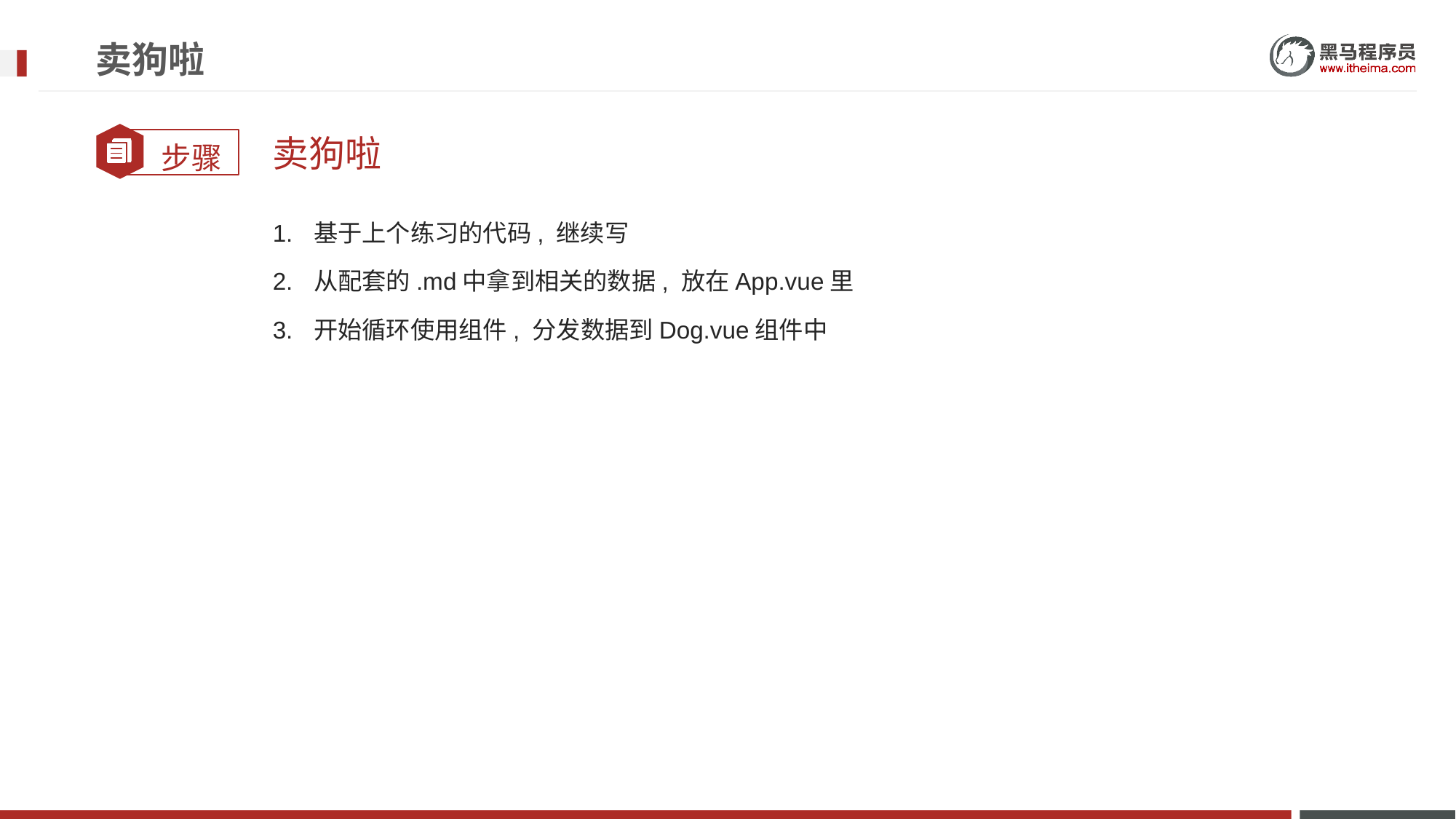

# 卖狗啦
卖狗啦
基于上个练习的代码, 继续写
从配套的.md中拿到相关的数据, 放在App.vue里
开始循环使用组件, 分发数据到Dog.vue组件中